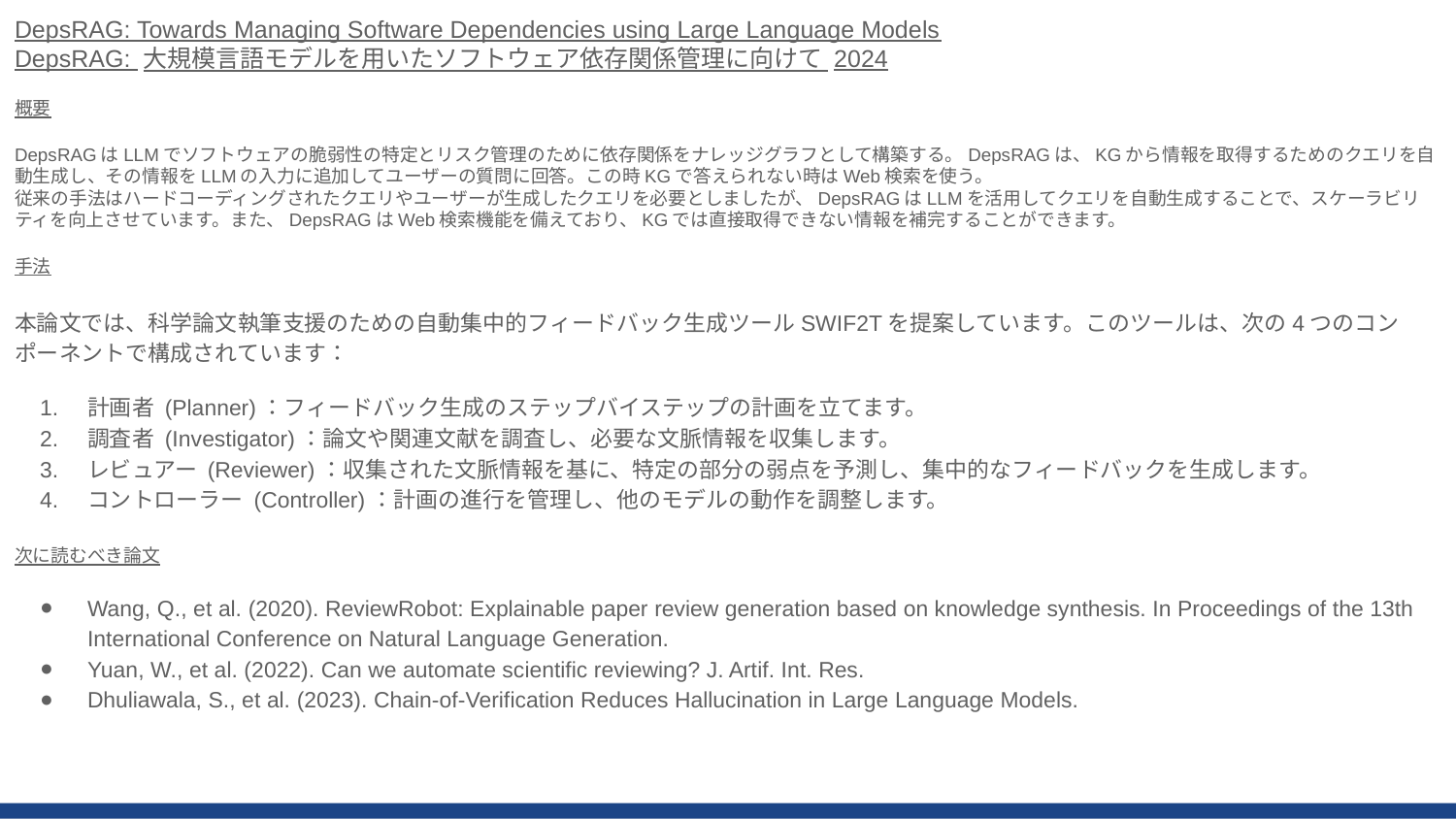

DepsRAG: Towards Managing Software Dependencies using Large Language Models
DepsRAG: 大規模言語モデルを用いたソフトウェア依存関係管理に向けて 2024
概要
DepsRAGはLLMでソフトウェアの脆弱性の特定とリスク管理のために依存関係をナレッジグラフとして構築する。DepsRAGは、KGから情報を取得するためのクエリを自動生成し、その情報をLLMの入力に追加してユーザーの質問に回答。この時KGで答えられない時はWeb検索を使う。
従来の手法はハードコーディングされたクエリやユーザーが生成したクエリを必要としましたが、DepsRAGはLLMを活用してクエリを自動生成することで、スケーラビリティを向上させています。また、DepsRAGはWeb検索機能を備えており、KGでは直接取得できない情報を補完することができます。
手法
本論文では、科学論文執筆支援のための自動集中的フィードバック生成ツールSWIF2Tを提案しています。このツールは、次の4つのコンポーネントで構成されています：
計画者 (Planner)：フィードバック生成のステップバイステップの計画を立てます。
調査者 (Investigator)：論文や関連文献を調査し、必要な文脈情報を収集します。
レビュアー (Reviewer)：収集された文脈情報を基に、特定の部分の弱点を予測し、集中的なフィードバックを生成します。
コントローラー (Controller)：計画の進行を管理し、他のモデルの動作を調整します。
次に読むべき論文
Wang, Q., et al. (2020). ReviewRobot: Explainable paper review generation based on knowledge synthesis. In Proceedings of the 13th International Conference on Natural Language Generation.
Yuan, W., et al. (2022). Can we automate scientific reviewing? J. Artif. Int. Res.
Dhuliawala, S., et al. (2023). Chain-of-Verification Reduces Hallucination in Large Language Models.